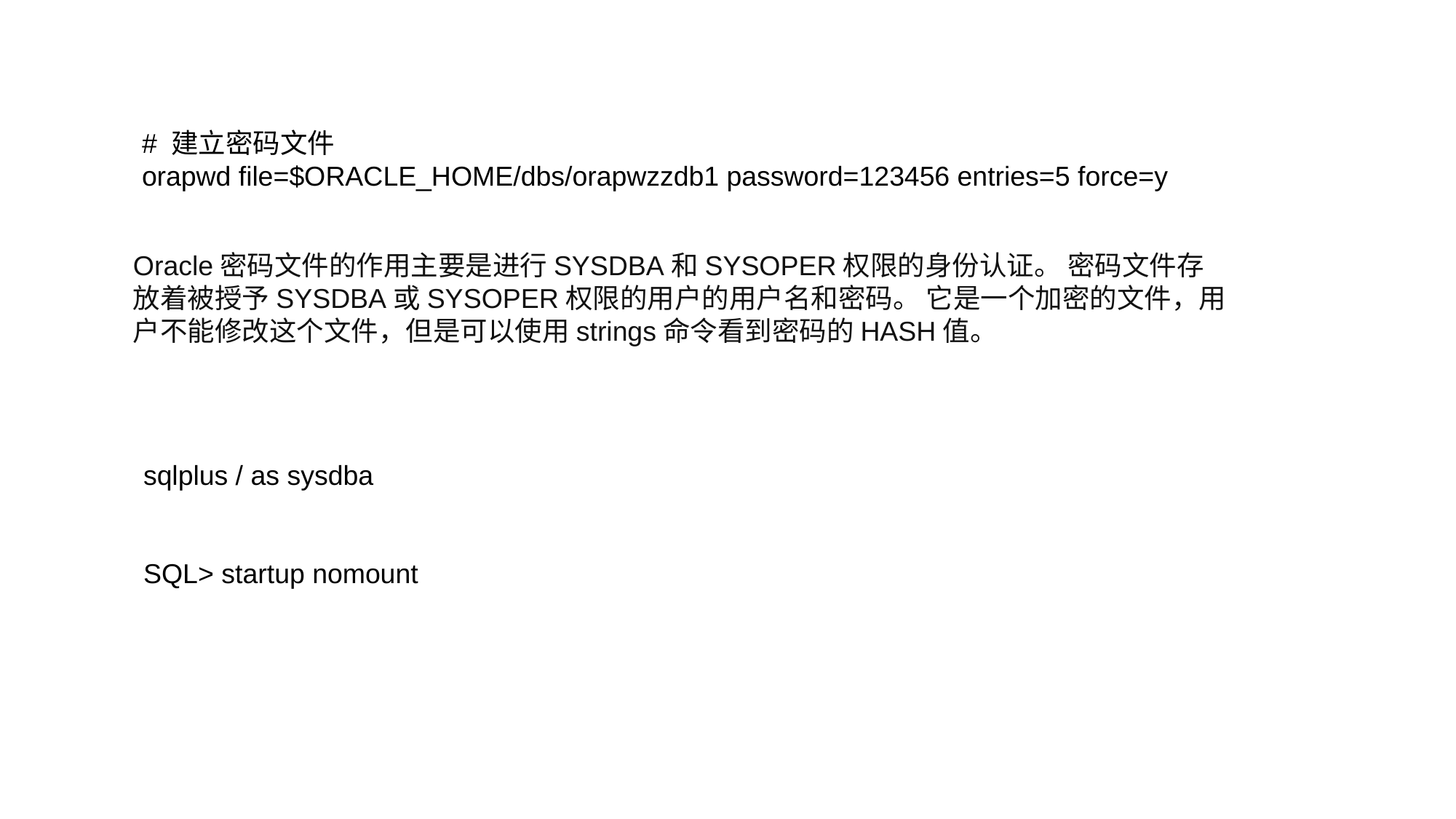

# 建立密码文件
orapwd file=$ORACLE_HOME/dbs/orapwzzdb1 password=123456 entries=5 force=y
Oracle密码文件的作用主要是进行SYSDBA和SYSOPER权限的身份认证。 密码文件存放着被授予SYSDBA或SYSOPER权限的用户的用户名和密码。 它是一个加密的文件，用户不能修改这个文件，但是可以使用strings命令看到密码的HASH值。
sqlplus / as sysdba

SQL> startup nomount